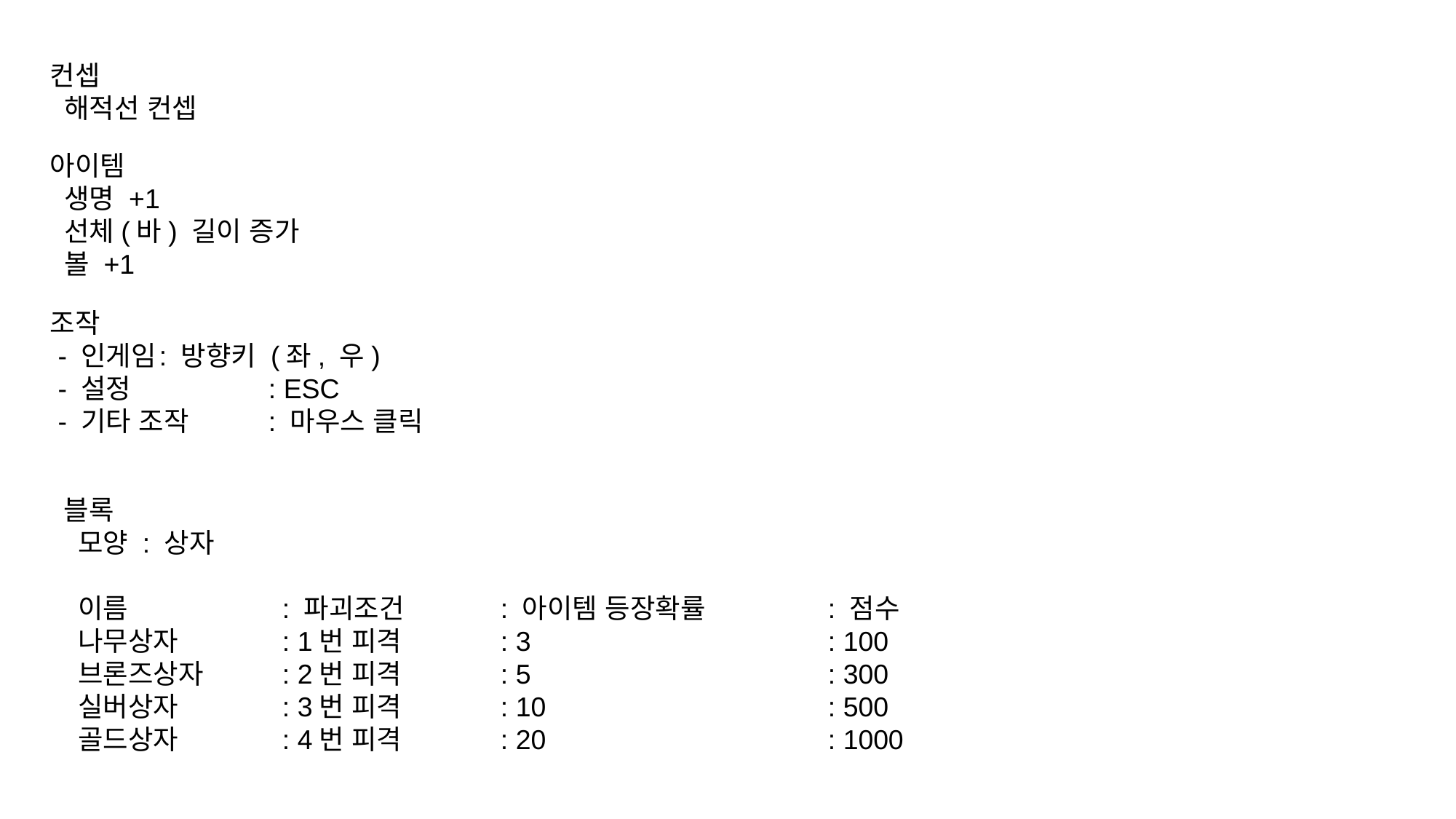

컨셉
 해적선 컨셉
아이템
 생명 +1
 선체(바) 길이 증가
 볼 +1
조작
 - 인게임	: 방향키 (좌, 우)
 - 설정 		: ESC
 - 기타 조작 	: 마우스 클릭
블록
 모양 : 상자

 이름 		: 파괴조건	: 아이템 등장확률		: 점수
 나무상자	: 1번 피격	: 3			: 100
 브론즈상자	: 2번 피격	: 5			: 300
 실버상자	: 3번 피격	: 10			: 500
 골드상자	: 4번 피격	: 20			: 1000